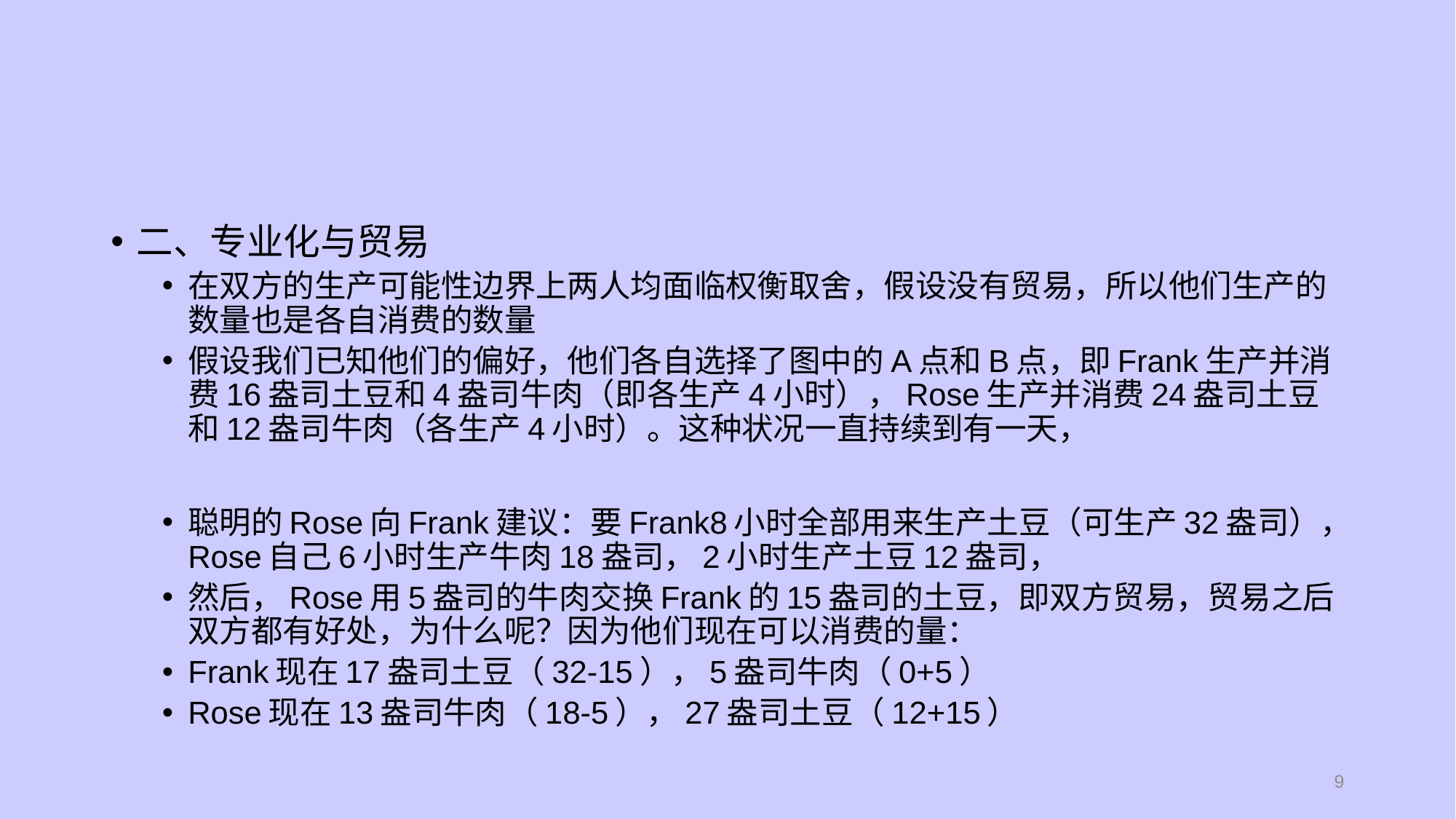

#
二、专业化与贸易
在双方的生产可能性边界上两人均面临权衡取舍，假设没有贸易，所以他们生产的数量也是各自消费的数量
假设我们已知他们的偏好，他们各自选择了图中的A点和B点，即Frank生产并消费16盎司土豆和4盎司牛肉（即各生产4小时），Rose生产并消费24盎司土豆和12盎司牛肉（各生产4小时）。这种状况一直持续到有一天，

聪明的Rose向Frank建议：要Frank8小时全部用来生产土豆（可生产32盎司），Rose自己6小时生产牛肉18盎司，2小时生产土豆12盎司，
然后，Rose用5盎司的牛肉交换Frank的15盎司的土豆，即双方贸易，贸易之后双方都有好处，为什么呢？因为他们现在可以消费的量：
Frank现在17盎司土豆（32-15），5盎司牛肉（0+5）
Rose现在13盎司牛肉（18-5），27盎司土豆（12+15）

9